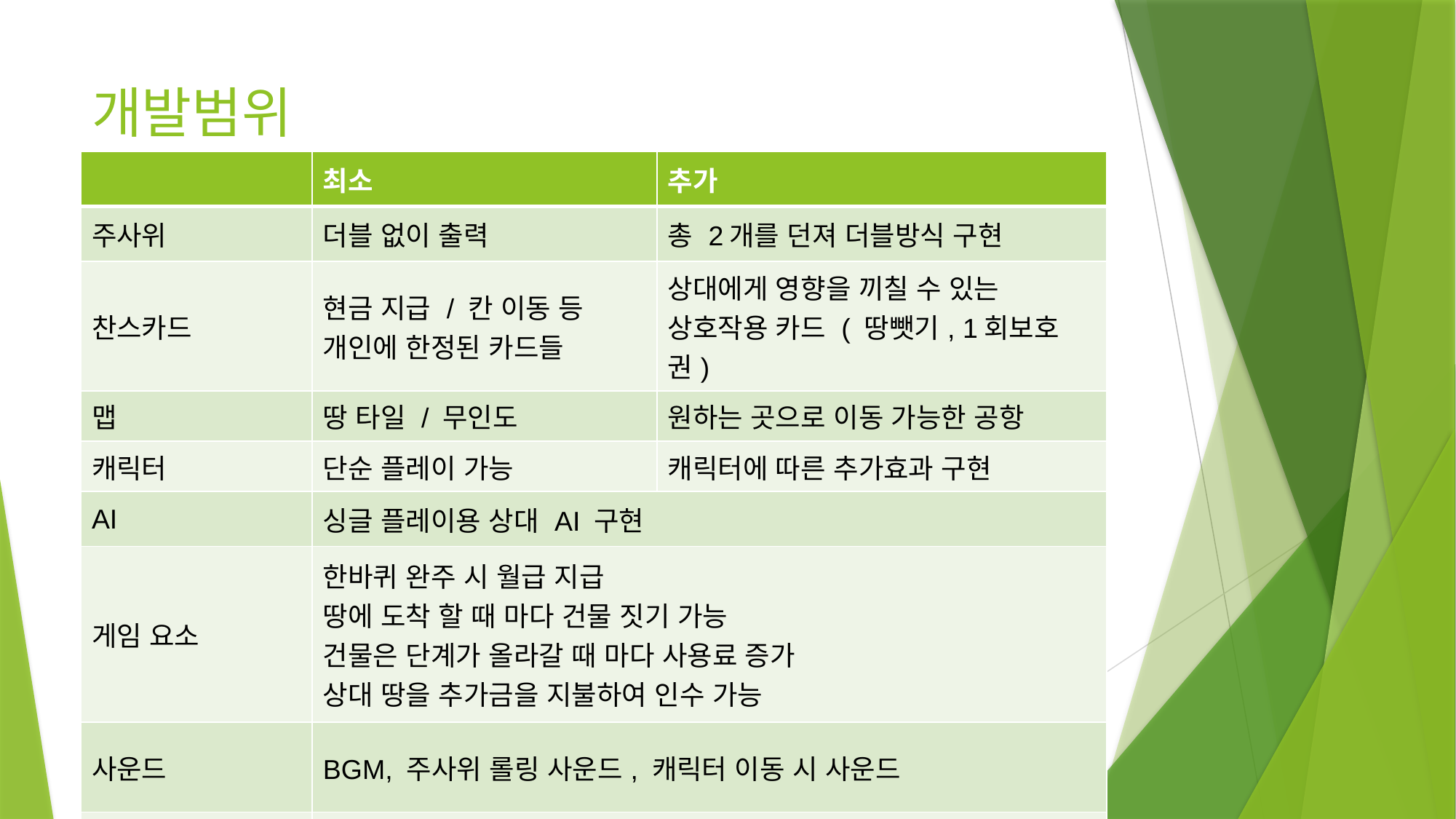

# 개발범위
|  | 최소 | 추가 |
| --- | --- | --- |
| 주사위 | 더블 없이 출력 | 총 2개를 던져 더블방식 구현 |
| 찬스카드 | 현금 지급 / 칸 이동 등 개인에 한정된 카드들 | 상대에게 영향을 끼칠 수 있는 상호작용 카드 ( 땅뺏기, 1회보호권) |
| 맵 | 땅 타일 / 무인도 | 원하는 곳으로 이동 가능한 공항 |
| 캐릭터 | 단순 플레이 가능 | 캐릭터에 따른 추가효과 구현 |
| AI | 싱글 플레이용 상대 AI 구현 |  |
| 게임 요소 | 한바퀴 완주 시 월급 지급 땅에 도착 할 때 마다 건물 짓기 가능 건물은 단계가 올라갈 때 마다 사용료 증가 상대 땅을 추가금을 지불하여 인수 가능 |  |
| 사운드 | BGM, 주사위 롤링 사운드, 캐릭터 이동 시 사운드 |  |
| 애니메이션 | 캐릭터 이동 사운드, 주사위 롤링 애니메이션, 건물 애니메이션 |  |